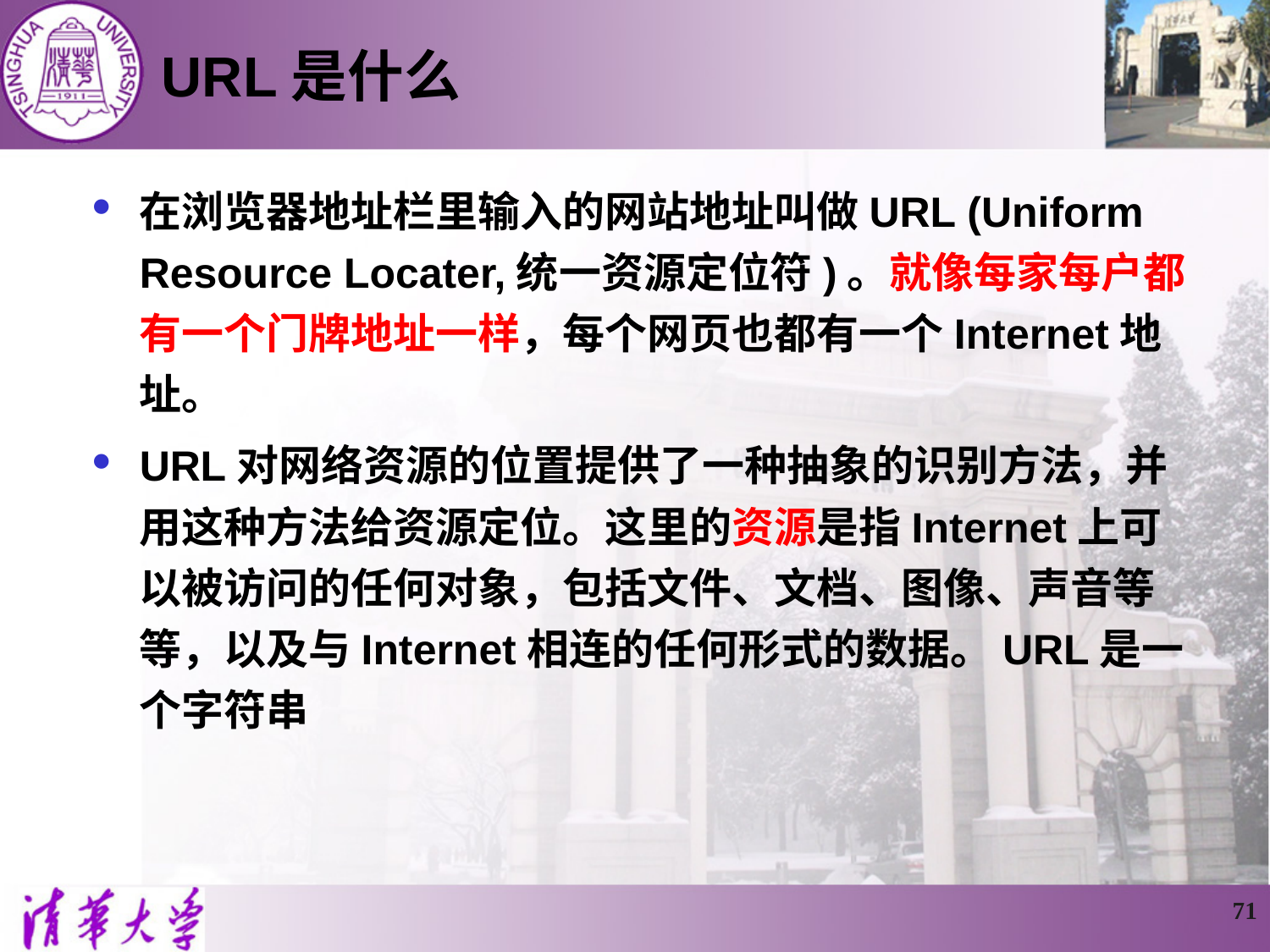

# URL是什么
在浏览器地址栏里输入的网站地址叫做URL (Uniform Resource Locater,统一资源定位符)。就像每家每户都有一个门牌地址一样，每个网页也都有一个Internet地址。
URL对网络资源的位置提供了一种抽象的识别方法，并用这种方法给资源定位。这里的资源是指Internet上可以被访问的任何对象，包括文件、文档、图像、声音等等，以及与Internet相连的任何形式的数据。URL是一个字符串
71